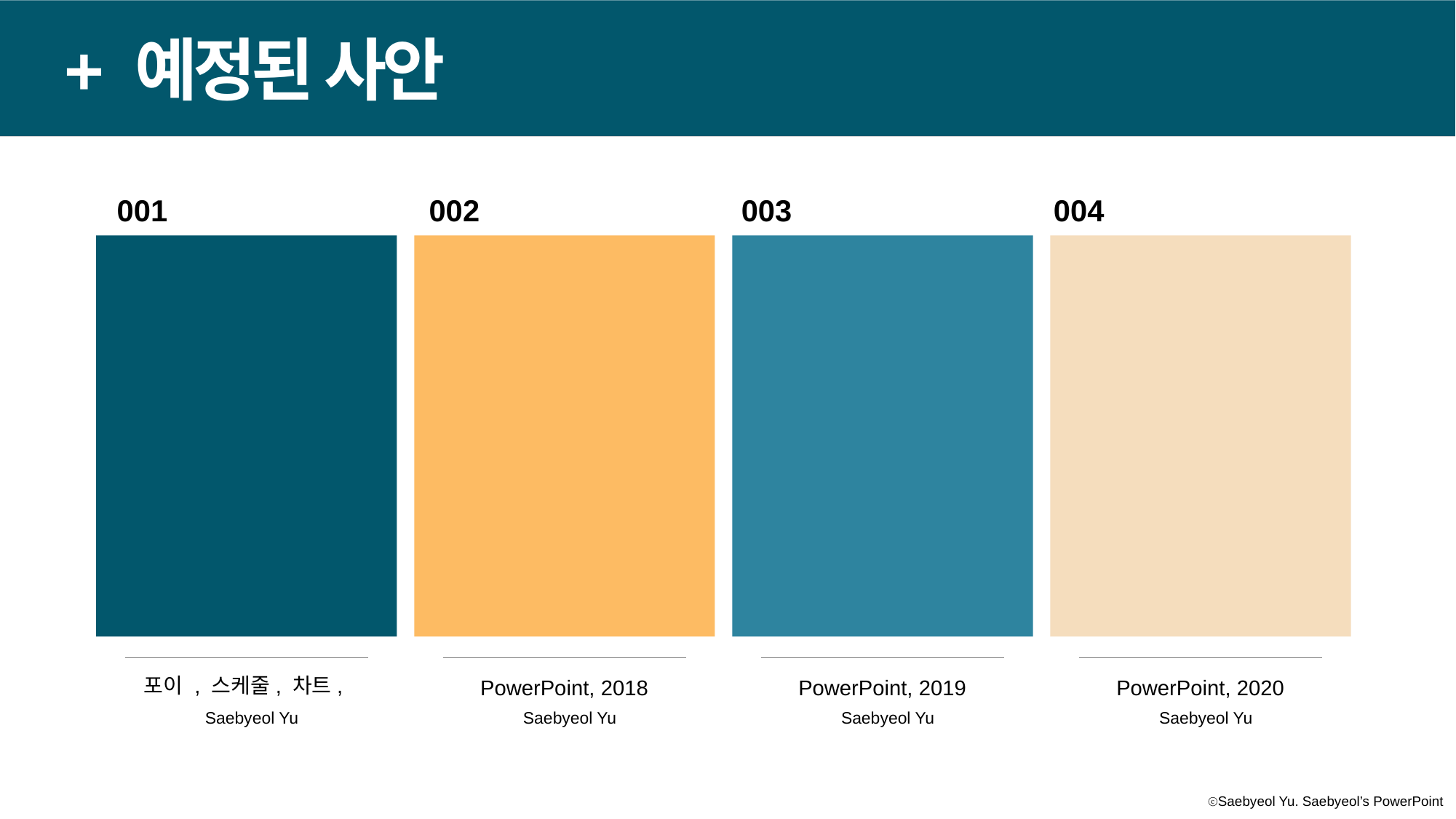

+ 예정된 사안
001
002
003
004

포이 , 스케줄, 차트,
PowerPoint, 2018
PowerPoint, 2019
PowerPoint, 2020
Saebyeol Yu
Saebyeol Yu
Saebyeol Yu
Saebyeol Yu